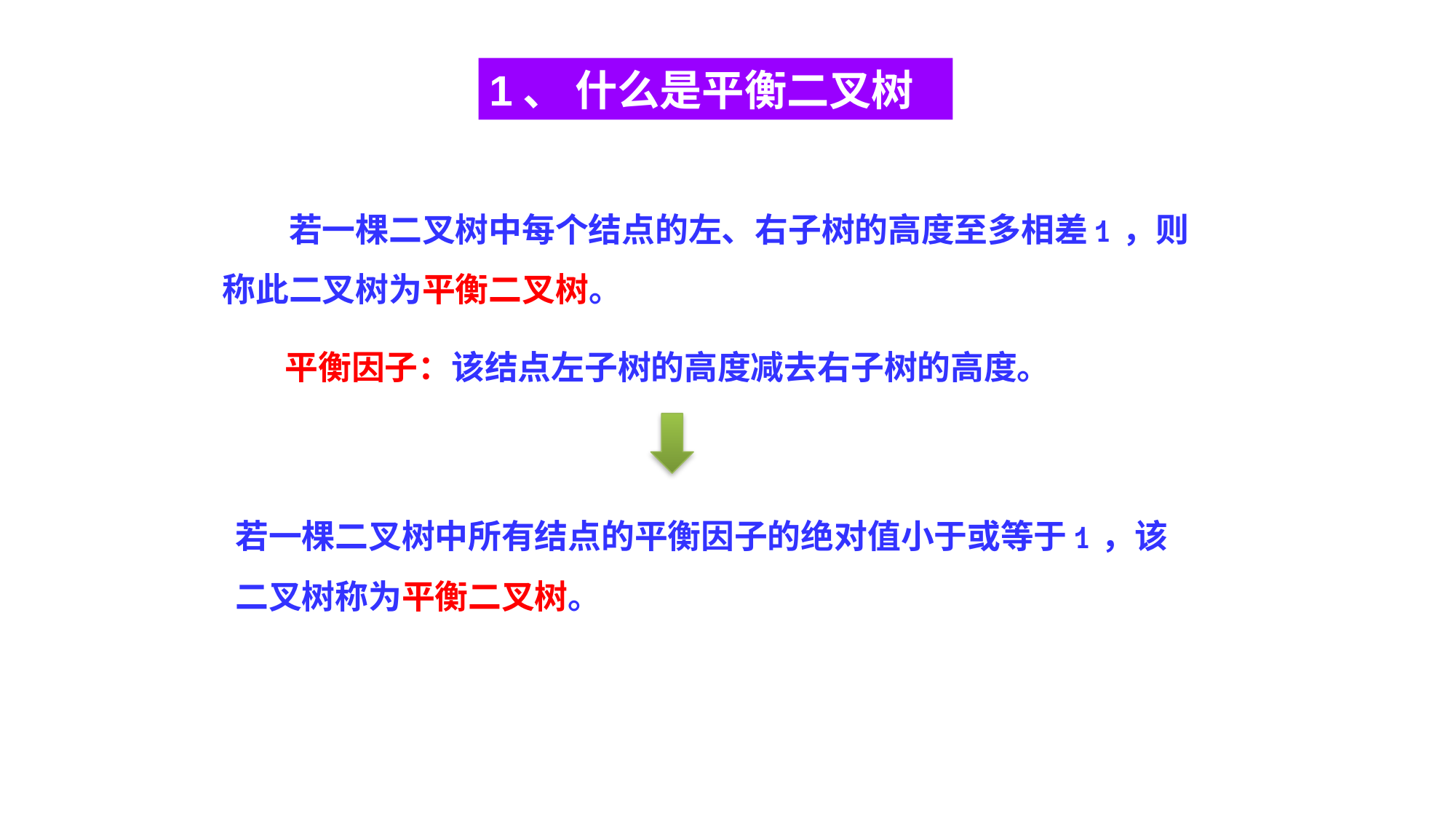

1、 什么是平衡二叉树
　　若一棵二叉树中每个结点的左、右子树的高度至多相差1，则称此二叉树为平衡二叉树。
 平衡因子：该结点左子树的高度减去右子树的高度。

若一棵二叉树中所有结点的平衡因子的绝对值小于或等于1，该二叉树称为平衡二叉树。